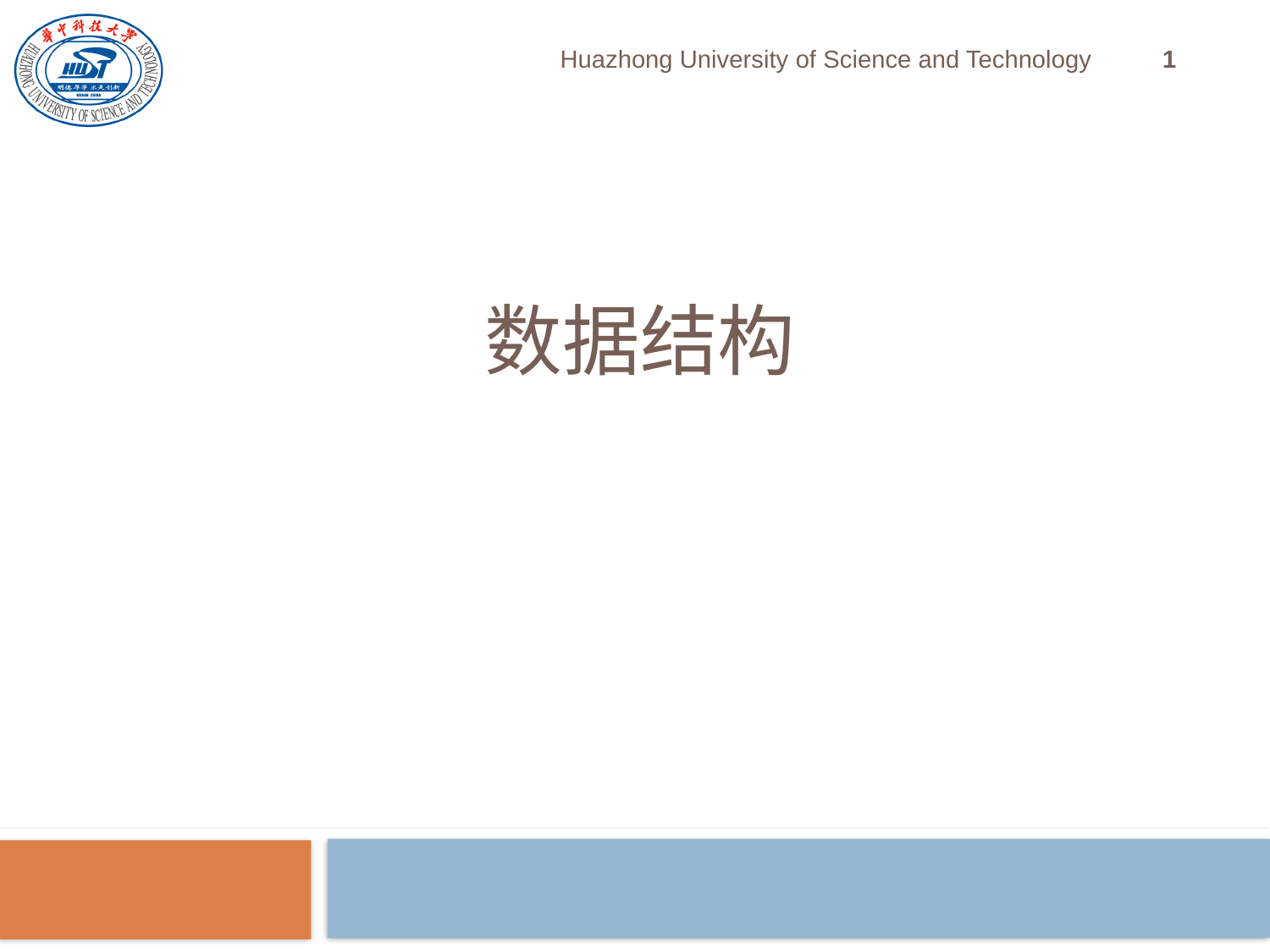

1
Huazhong University of Science and Technology
# 数据结构